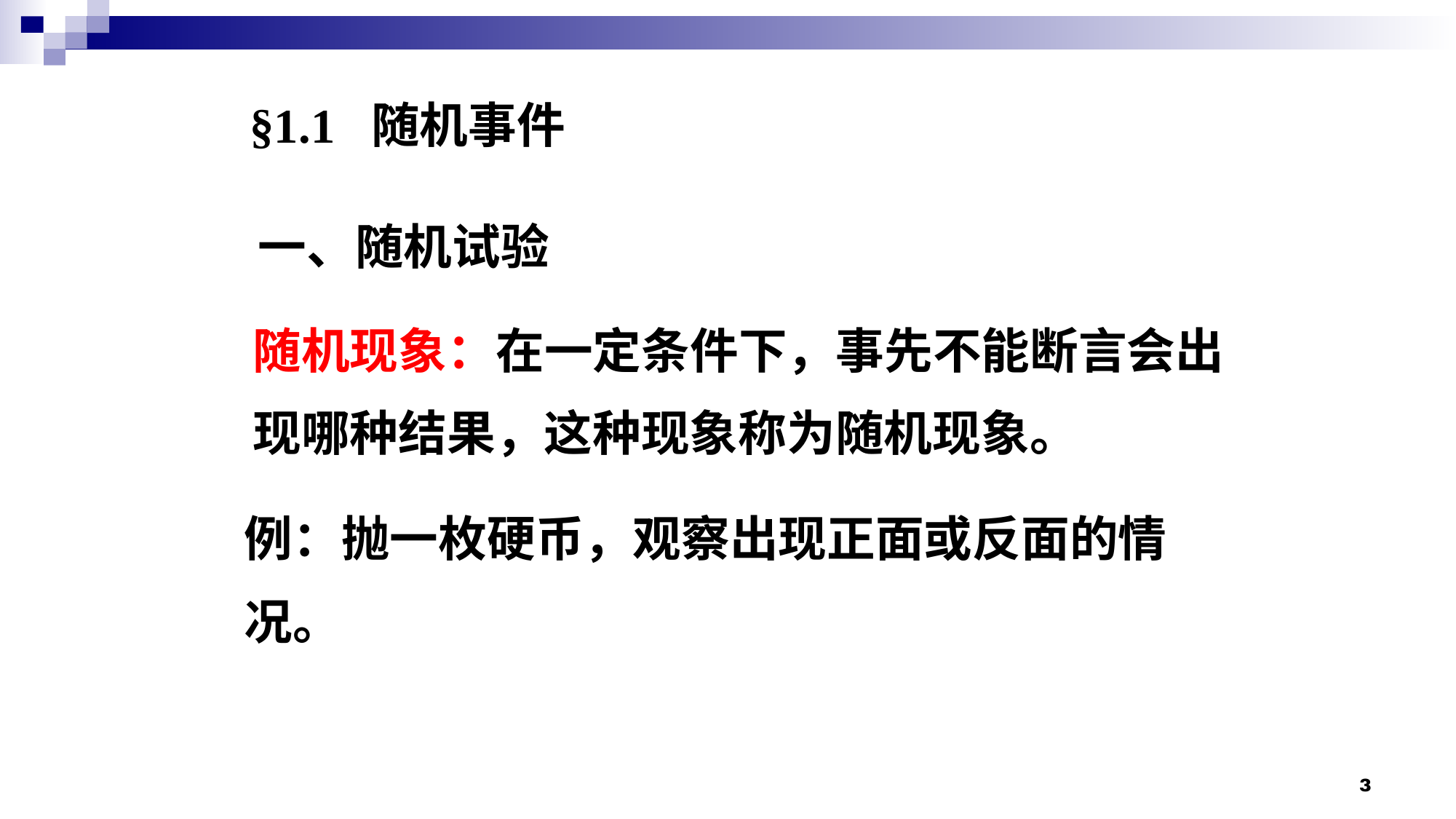

§1.1  随机事件
一、随机试验
随机现象：在一定条件下，事先不能断言会出
现哪种结果，这种现象称为随机现象。
例：抛一枚硬币，观察出现正面或反面的情
况。
3